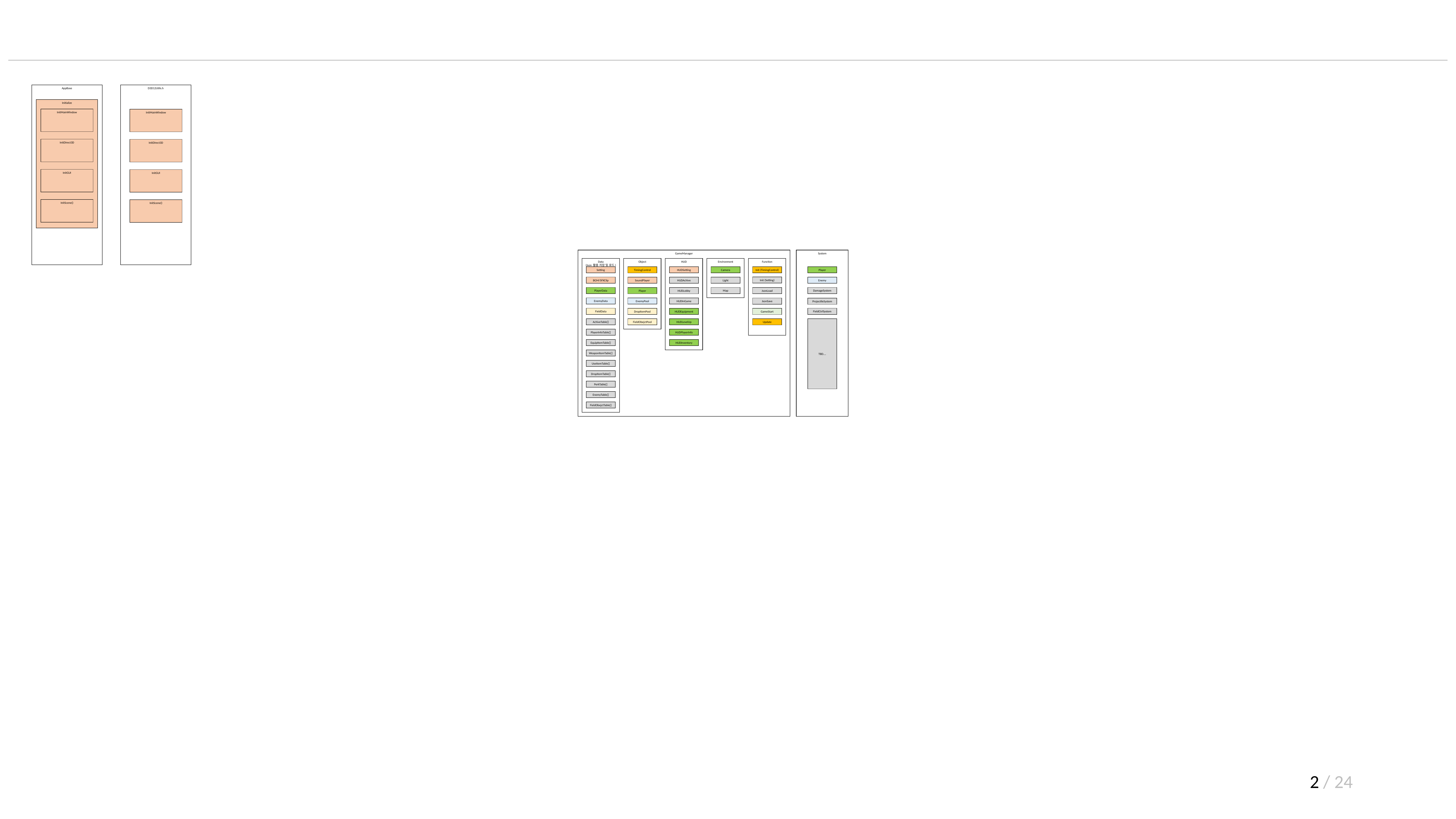

AppBase
D3D12Utils.h
Initialize
InitMainWindow
InitMainWindow
InitDirect3D
InitDirect3D
InitGUI
InitGUI
InitScene()
InitScene()
GameManager
System
Function
Data
(Json 활용 저장 및 로드)
HUD
Object
Environment
Setting
HUDSetting
Camera
Init (TimingControl)
Player
TimingControl
Init (Setting)
BGM/SFXClip
SoundPlayer
HUDAchive
Light
Enemy
PlayerData
Map
DamageSystem
JsonLoad
Player
HUDLobby
EnemyData
EnemyPool
HUDInGame
JsonSave
ProjectileSystem
FieldData
FieldCtrlSystem
DropItemPool
HUDEquipment
GameStart
TBD….
AchiveTable[]
FieldObejctPool
HUDLevelUp
Update
PlayerInfoTable[]
HUDPlayerInfo
EquipItemTable[]
HUDInventory
WeaponItemTable[]
UseItemTable[]
DropItemTable[]
PerkTable[]
EnemyTable[]
FieldObejctTable[]
2 / 24